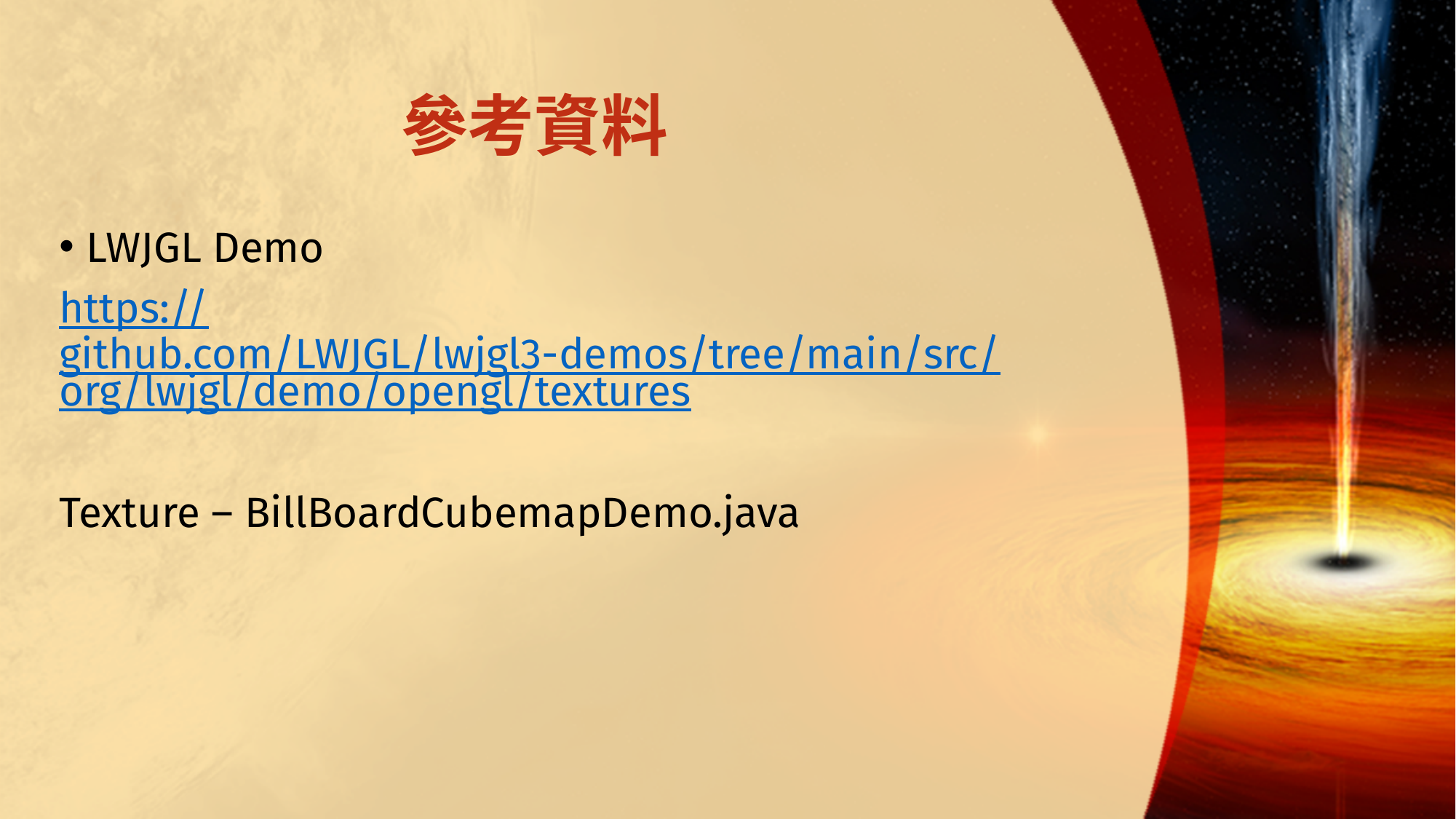

# 參考資料
LWJGL Demo
https://github.com/LWJGL/lwjgl3-demos/tree/main/src/org/lwjgl/demo/opengl/textures

Texture – BillBoardCubemapDemo.java